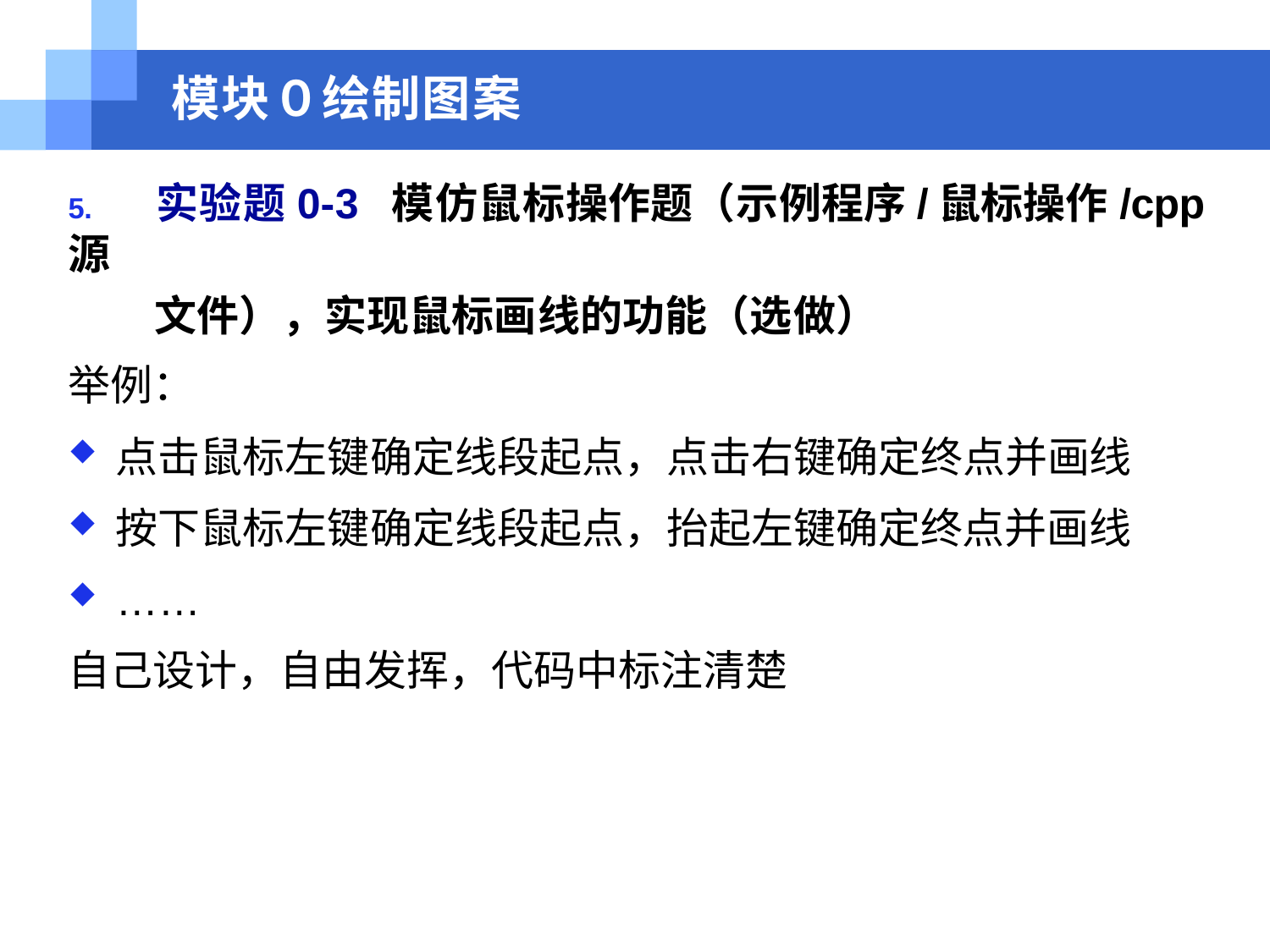

# 模块０绘制图案
5.	实验题0-3	模仿鼠标操作题（示例程序/鼠标操作/cpp源
文件），实现鼠标画线的功能（选做）
举例：
点击鼠标左键确定线段起点，点击右键确定终点并画线
按下鼠标左键确定线段起点，抬起左键确定终点并画线
……
自己设计，自由发挥，代码中标注清楚